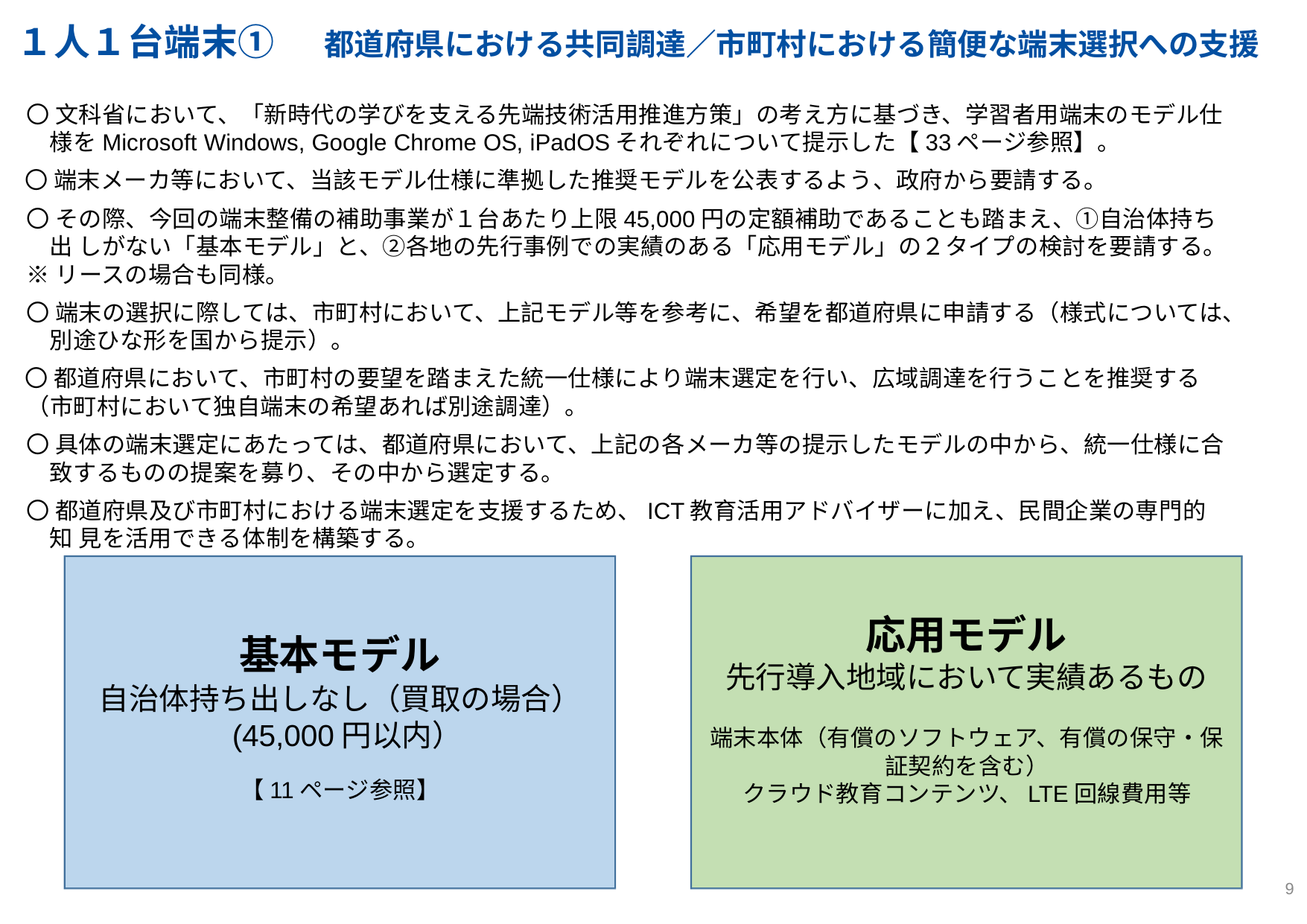

# １人１台端末①
都道府県における共同調達／市町村における簡便な端末選択への支援
〇 文科省において、「新時代の学びを支える先端技術活用推進方策」の考え方に基づき、学習者用端末のモデル仕 様をMicrosoft Windows, Google Chrome OS, iPadOSそれぞれについて提示した【33ページ参照】。
〇 端末メーカ等において、当該モデル仕様に準拠した推奨モデルを公表するよう、政府から要請する。
〇 その際、今回の端末整備の補助事業が１台あたり上限45,000円の定額補助であることも踏まえ、①自治体持ち出 しがない「基本モデル」と、②各地の先行事例での実績のある「応用モデル」の２タイプの検討を要請する。
※リースの場合も同様。
〇 端末の選択に際しては、市町村において、上記モデル等を参考に、希望を都道府県に申請する（様式については、 別途ひな形を国から提示）。
〇 都道府県において、市町村の要望を踏まえた統一仕様により端末選定を行い、広域調達を行うことを推奨する
（市町村において独自端末の希望あれば別途調達）。
〇 具体の端末選定にあたっては、都道府県において、上記の各メーカ等の提示したモデルの中から、統一仕様に合 致するものの提案を募り、その中から選定する。
〇 都道府県及び市町村における端末選定を支援するため、ICT教育活用アドバイザーに加え、民間企業の専門的知 見を活用できる体制を構築する。

基本モデル
自治体持ち出しなし（買取の場合）  (45,000円以内）

【11ページ参照】

応用モデル
先行導入地域において実績あるもの
端末本体（有償のソフトウェア、有償の保守・保 証契約を含む）
クラウド教育コンテンツ、LTE回線費用等
9